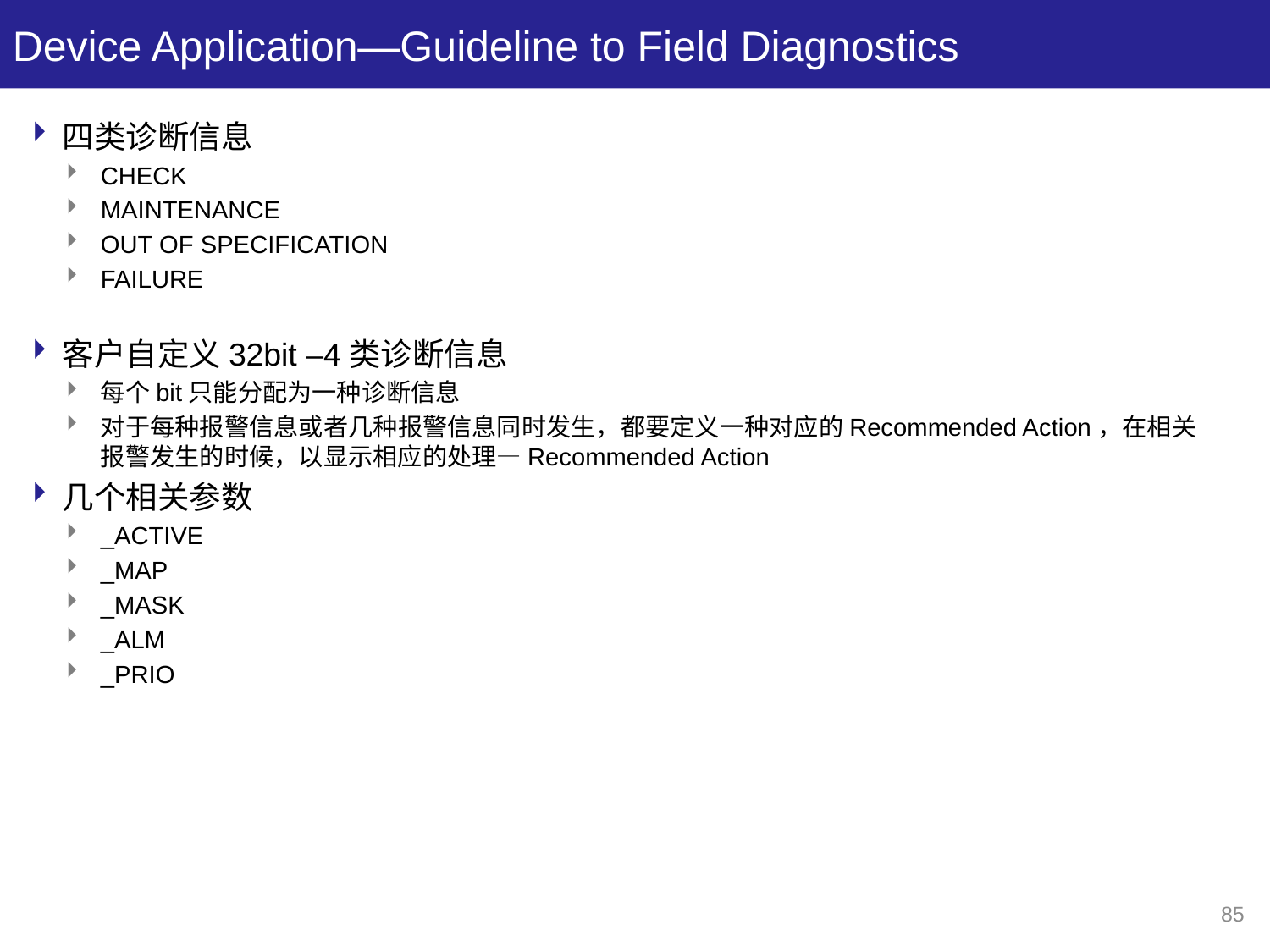

# Device Application—Guideline to Field Diagnostics
四类诊断信息
CHECK
MAINTENANCE
OUT OF SPECIFICATION
FAILURE

客户自定义32bit –4类诊断信息
每个bit只能分配为一种诊断信息
对于每种报警信息或者几种报警信息同时发生，都要定义一种对应的Recommended Action，在相关报警发生的时候，以显示相应的处理—Recommended Action
几个相关参数
_ACTIVE
_MAP
_MASK
_ALM
_PRIO

85